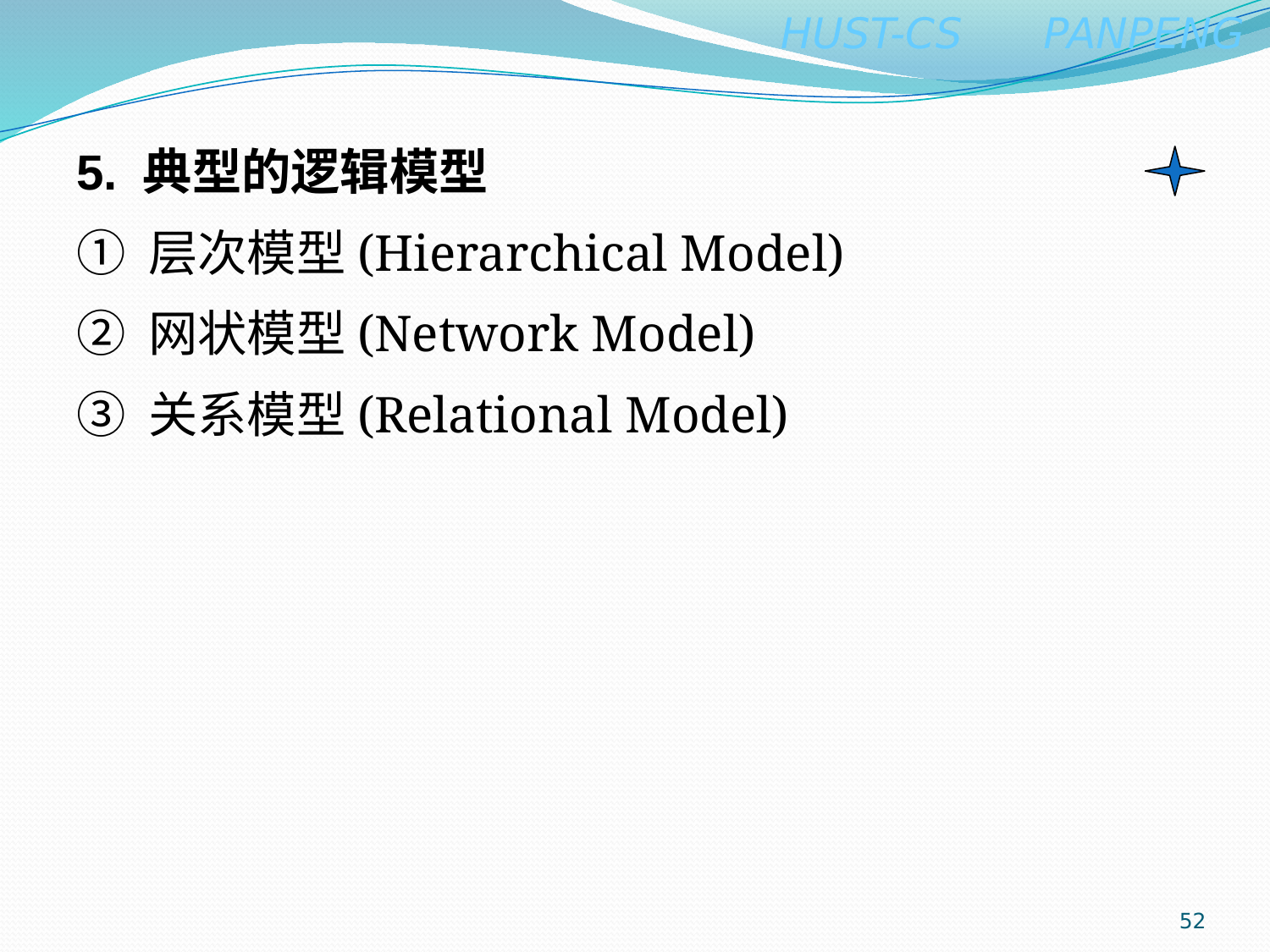

5. 典型的逻辑模型
① 层次模型(Hierarchical Model)
② 网状模型(Network Model)
③ 关系模型(Relational Model)

52